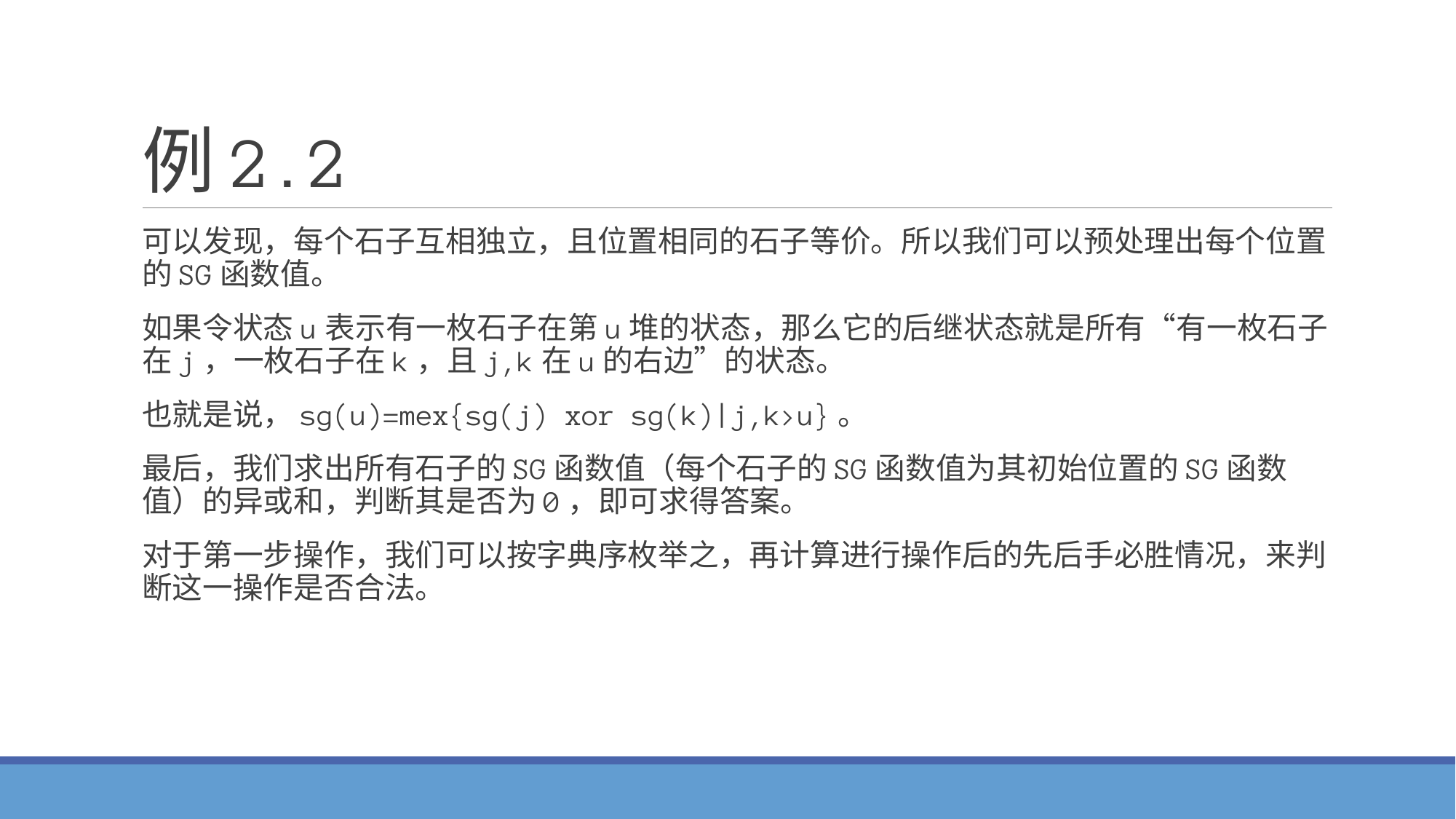

# 例2.2
可以发现，每个石子互相独立，且位置相同的石子等价。所以我们可以预处理出每个位置的SG函数值。
如果令状态u表示有一枚石子在第u堆的状态，那么它的后继状态就是所有“有一枚石子在j，一枚石子在k，且j,k在u的右边”的状态。
也就是说，sg(u)=mex{sg(j) xor sg(k)|j,k>u}。
最后，我们求出所有石子的SG函数值（每个石子的SG函数值为其初始位置的SG函数值）的异或和，判断其是否为0，即可求得答案。
对于第一步操作，我们可以按字典序枚举之，再计算进行操作后的先后手必胜情况，来判断这一操作是否合法。